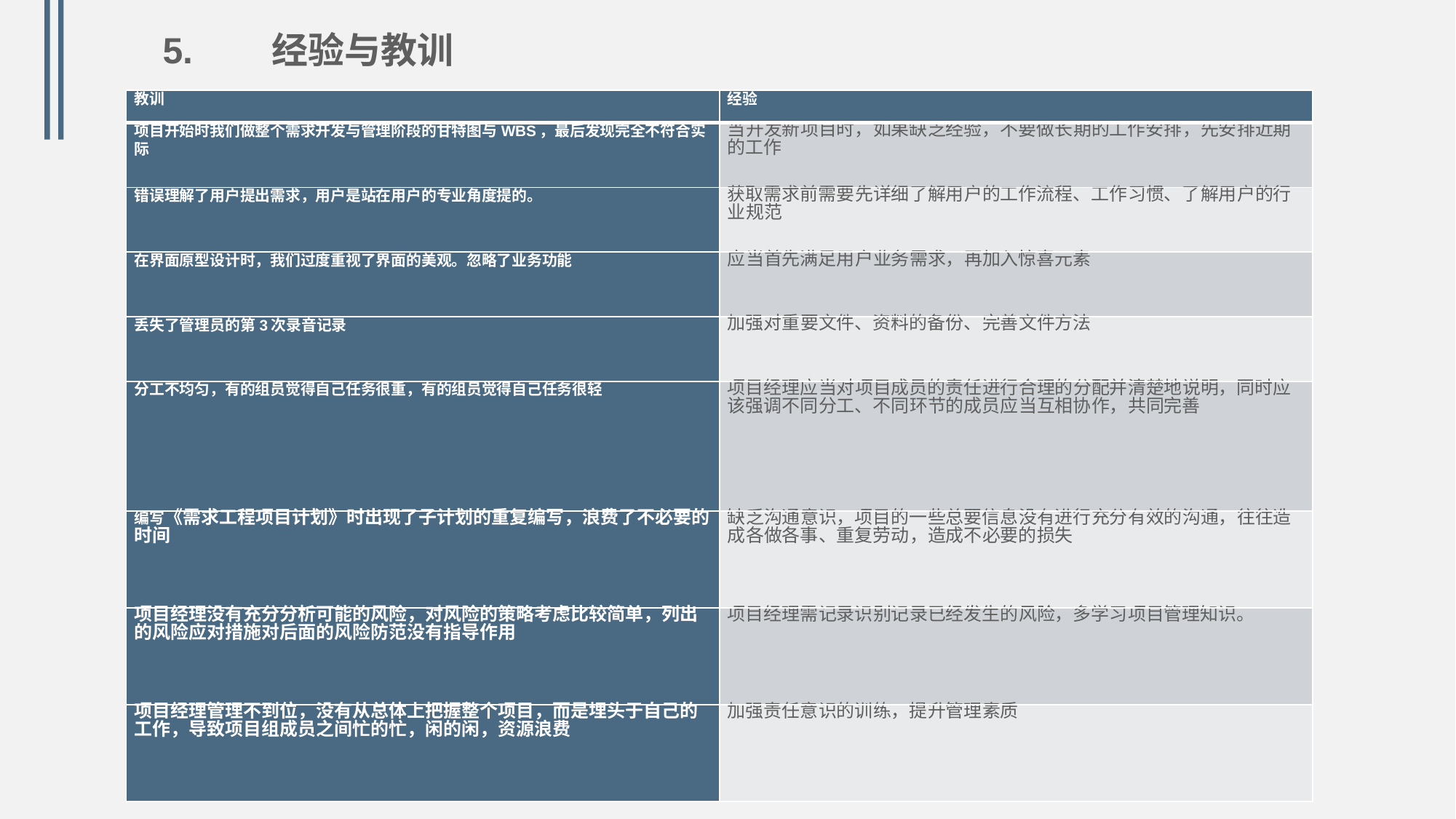

5.	经验与教训

| 教训 | 经验 |
| --- | --- |
| 项目开始时我们做整个需求开发与管理阶段的甘特图与WBS，最后发现完全不符合实际 | 当开发新项目时，如果缺乏经验，不要做长期的工作安排，先安排近期的工作 |
| 错误理解了用户提出需求，用户是站在用户的专业角度提的。 | 获取需求前需要先详细了解用户的工作流程、工作习惯、了解用户的行业规范 |
| 在界面原型设计时，我们过度重视了界面的美观。忽略了业务功能 | 应当首先满足用户业务需求，再加入惊喜元素 |
| 丢失了管理员的第3次录音记录 | 加强对重要文件、资料的备份、完善文件方法 |
| 分工不均匀，有的组员觉得自己任务很重，有的组员觉得自己任务很轻 | 项目经理应当对项目成员的责任进行合理的分配并清楚地说明，同时应该强调不同分工、不同环节的成员应当互相协作，共同完善 |
| 编写《需求工程项目计划》时出现了子计划的重复编写，浪费了不必要的时间 | 缺乏沟通意识，项目的一些总要信息没有进行充分有效的沟通，往往造成各做各事、重复劳动，造成不必要的损失 |
| 项目经理没有充分分析可能的风险，对风险的策略考虑比较简单，列出的风险应对措施对后面的风险防范没有指导作用 | 项目经理需记录识别记录已经发生的风险，多学习项目管理知识。 |
| 项目经理管理不到位，没有从总体上把握整个项目，而是埋头于自己的工作，导致项目组成员之间忙的忙，闲的闲，资源浪费 | 加强责任意识的训练，提升管理素质 |